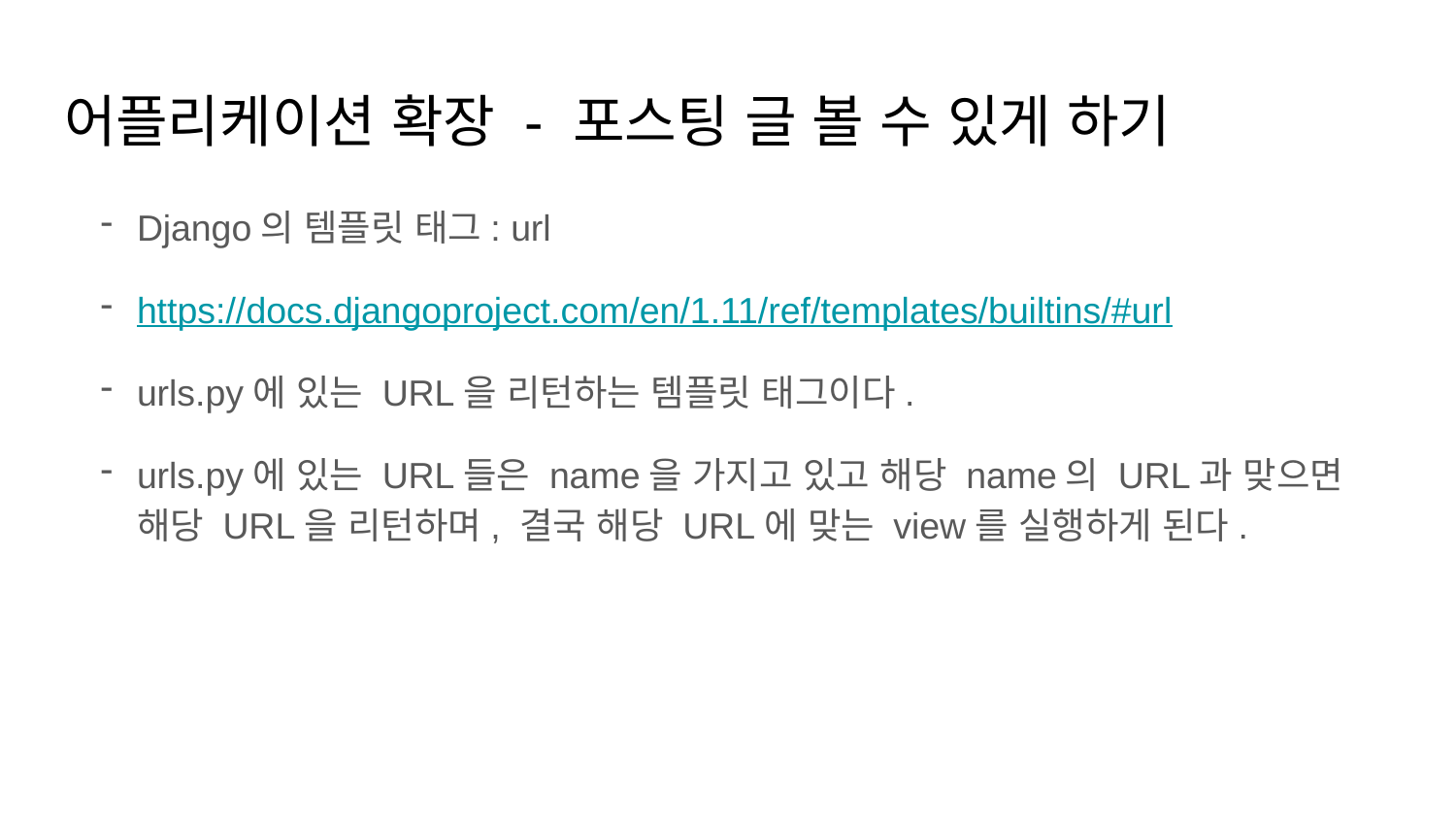

# 어플리케이션 확장 - 포스팅 글 볼 수 있게 하기
Django의 템플릿 태그: url
https://docs.djangoproject.com/en/1.11/ref/templates/builtins/#url
urls.py에 있는 URL을 리턴하는 템플릿 태그이다.
urls.py에 있는 URL들은 name을 가지고 있고 해당 name의 URL과 맞으면 해당 URL을 리턴하며, 결국 해당 URL에 맞는 view를 실행하게 된다.